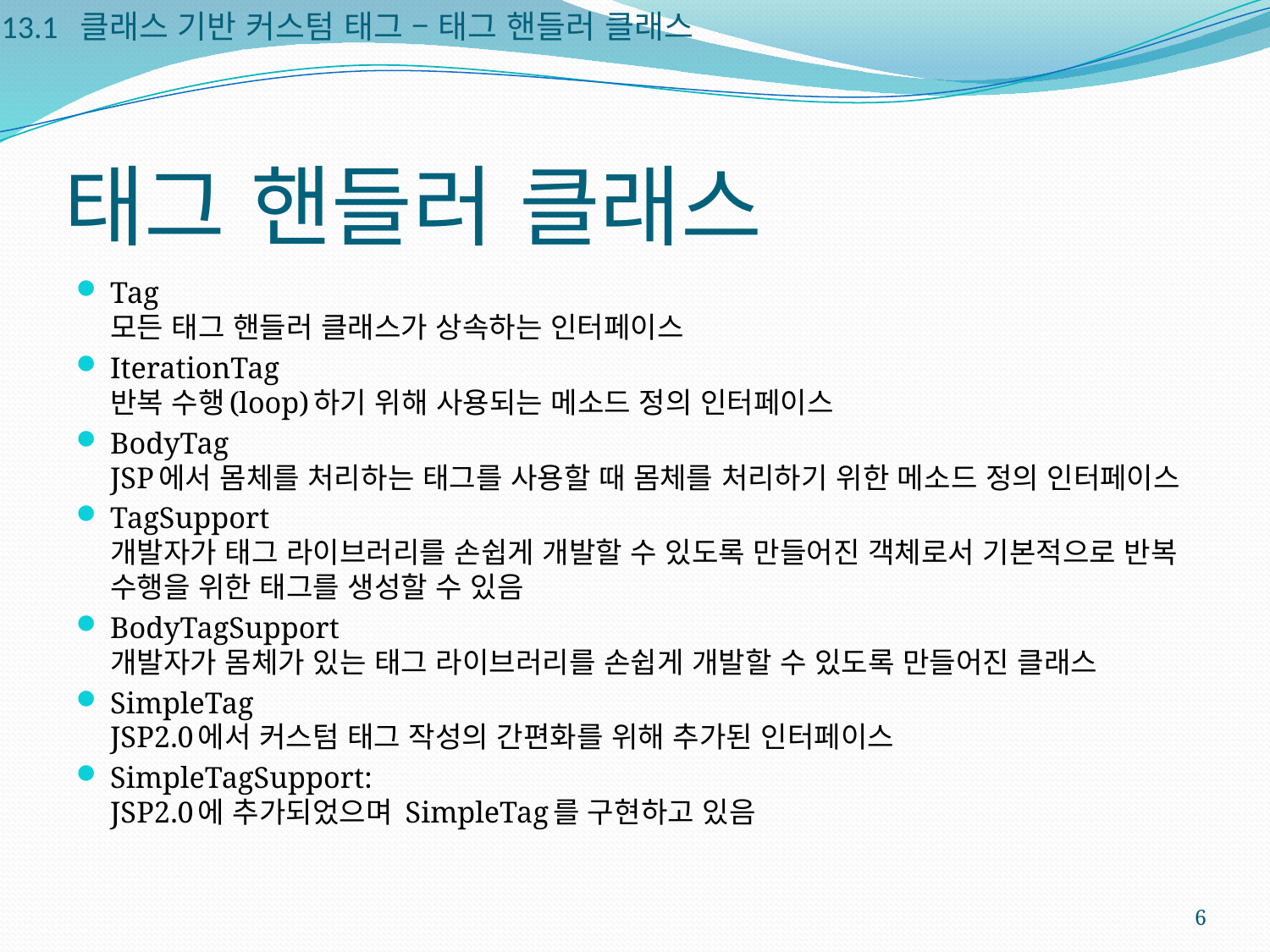

13.1  클래스 기반 커스텀 태그 – 태그 핸들러 클래스
# 태그 핸들러 클래스
Tag
모든 태그 핸들러 클래스가 상속하는 인터페이스
IterationTag
반복 수행(loop)하기 위해 사용되는 메소드 정의 인터페이스
BodyTag
JSP에서 몸체를 처리하는 태그를 사용할 때 몸체를 처리하기 위한 메소드 정의 인터페이스
TagSupport
개발자가 태그 라이브러리를 손쉽게 개발할 수 있도록 만들어진 객체로서 기본적으로 반복 수행을 위한 태그를 생성할 수 있음
BodyTagSupport
개발자가 몸체가 있는 태그 라이브러리를 손쉽게 개발할 수 있도록 만들어진 클래스
SimpleTag
JSP2.0에서 커스텀 태그 작성의 간편화를 위해 추가된 인터페이스
SimpleTagSupport:
JSP2.0에 추가되었으며 SimpleTag를 구현하고 있음

6